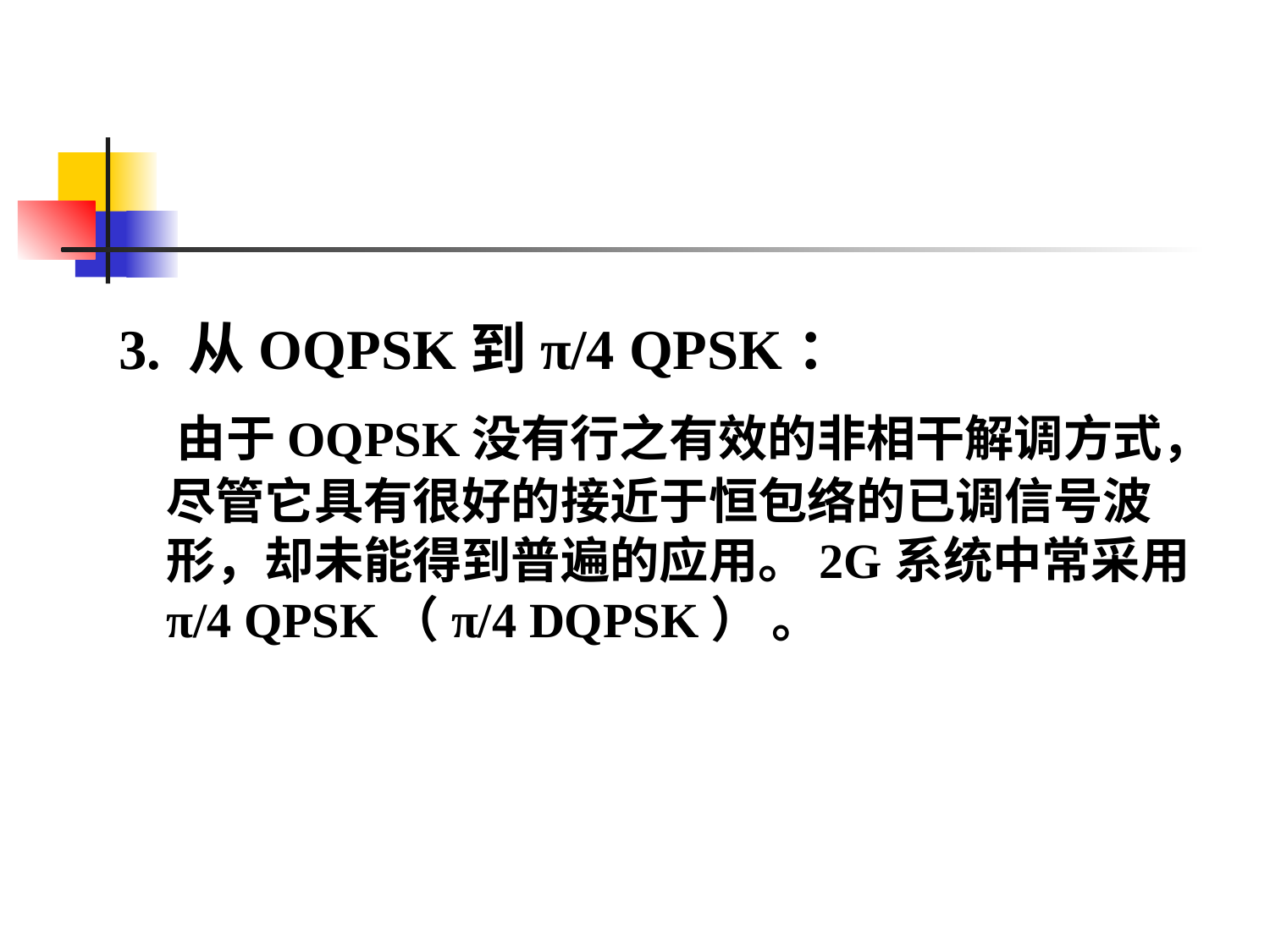

#
3. 从OQPSK到π/4 QPSK：
   由于OQPSK没有行之有效的非相干解调方式，尽管它具有很好的接近于恒包络的已调信号波形，却未能得到普遍的应用。2G系统中常采用π/4 QPSK（π/4 DQPSK） 。